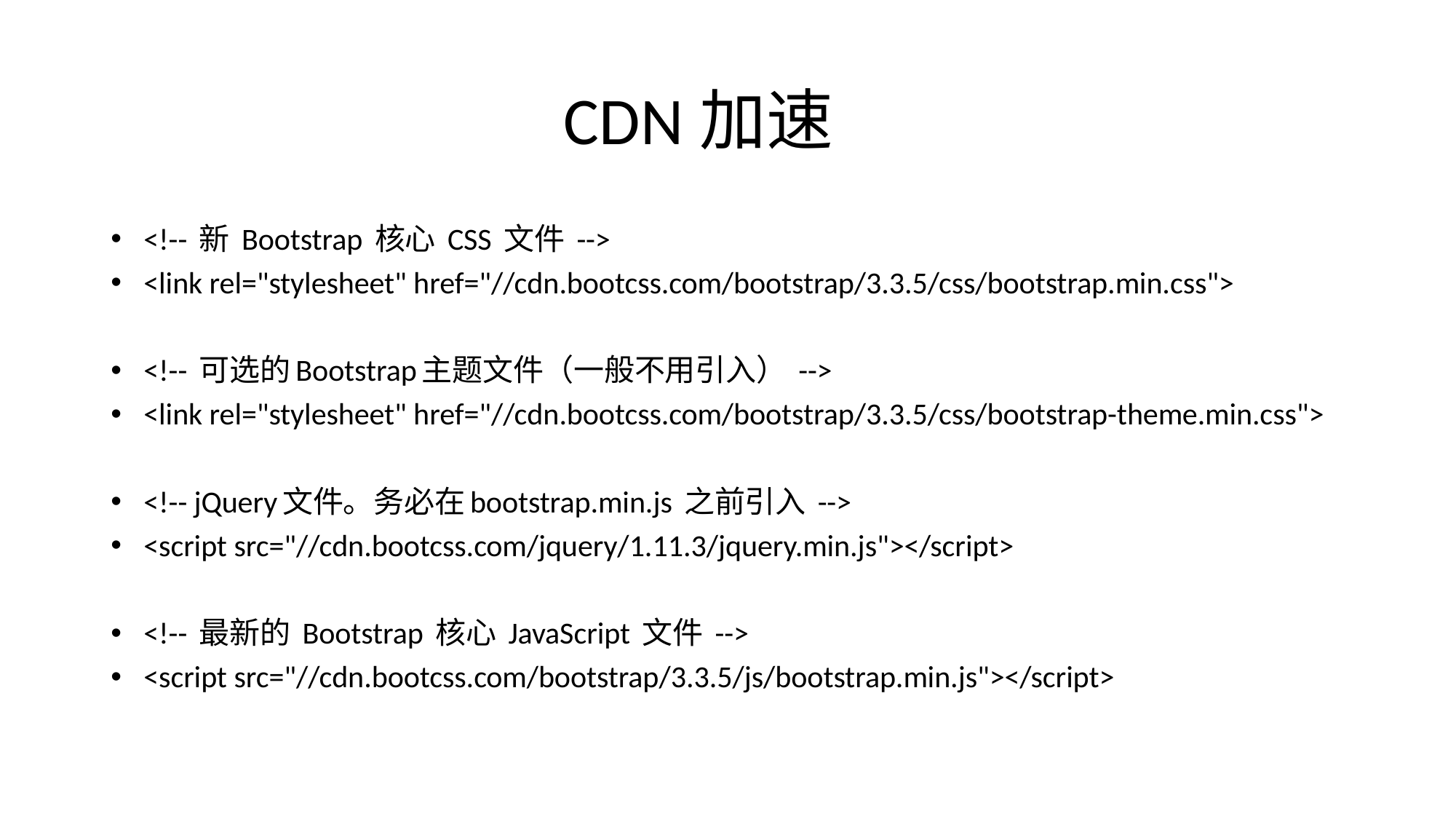

# CDN加速
<!-- 新 Bootstrap 核心 CSS 文件 -->
<link rel="stylesheet" href="//cdn.bootcss.com/bootstrap/3.3.5/css/bootstrap.min.css">

<!-- 可选的Bootstrap主题文件（一般不用引入） -->
<link rel="stylesheet" href="//cdn.bootcss.com/bootstrap/3.3.5/css/bootstrap-theme.min.css">

<!-- jQuery文件。务必在bootstrap.min.js 之前引入 -->
<script src="//cdn.bootcss.com/jquery/1.11.3/jquery.min.js"></script>

<!-- 最新的 Bootstrap 核心 JavaScript 文件 -->
<script src="//cdn.bootcss.com/bootstrap/3.3.5/js/bootstrap.min.js"></script>